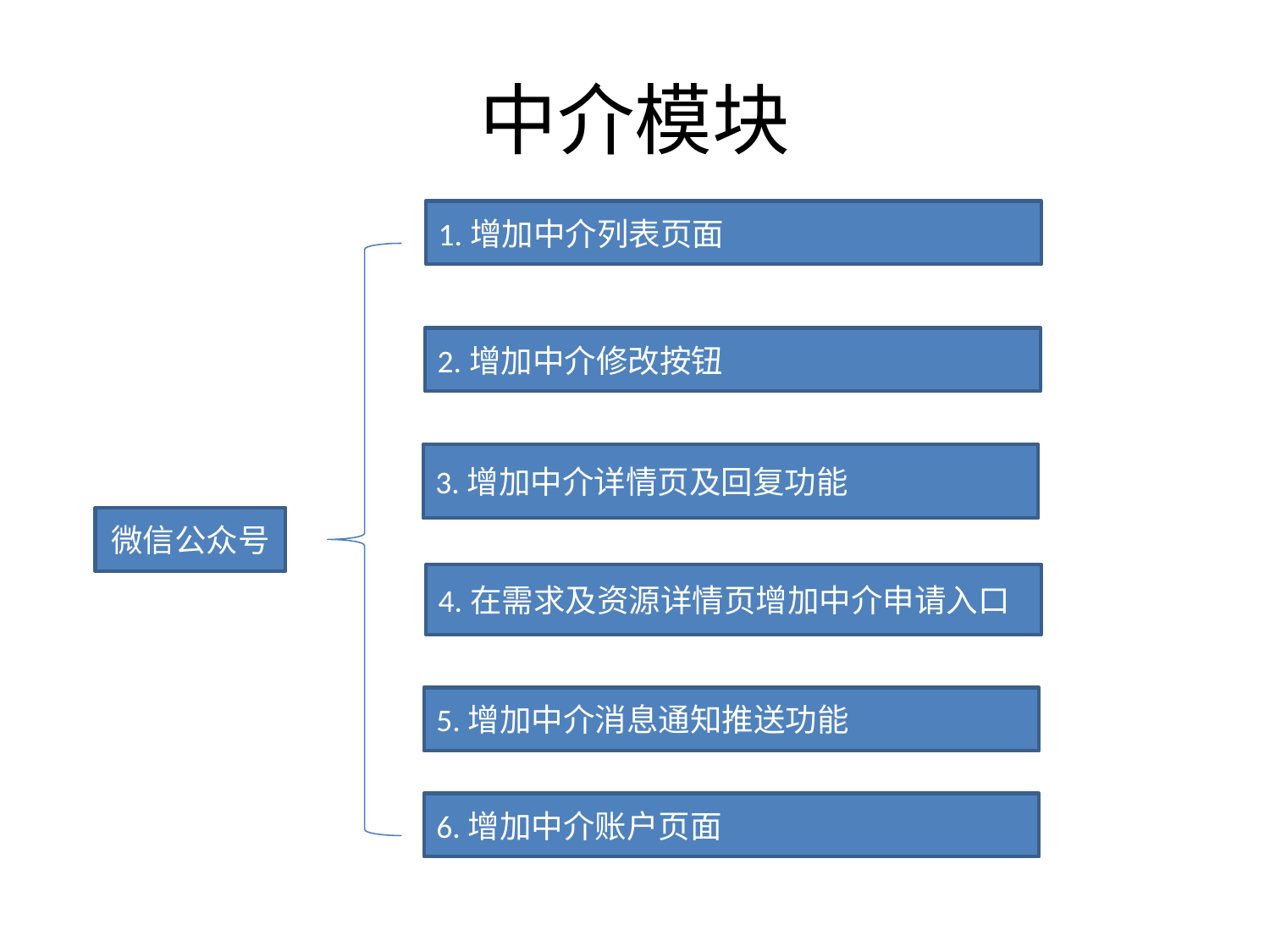

# 中介模块
1.增加中介列表页面

2.增加中介修改按钮
3.增加中介详情页及回复功能
微信公众号
4.在需求及资源详情页增加中介申请入口
5.增加中介消息通知推送功能
6.增加中介账户页面